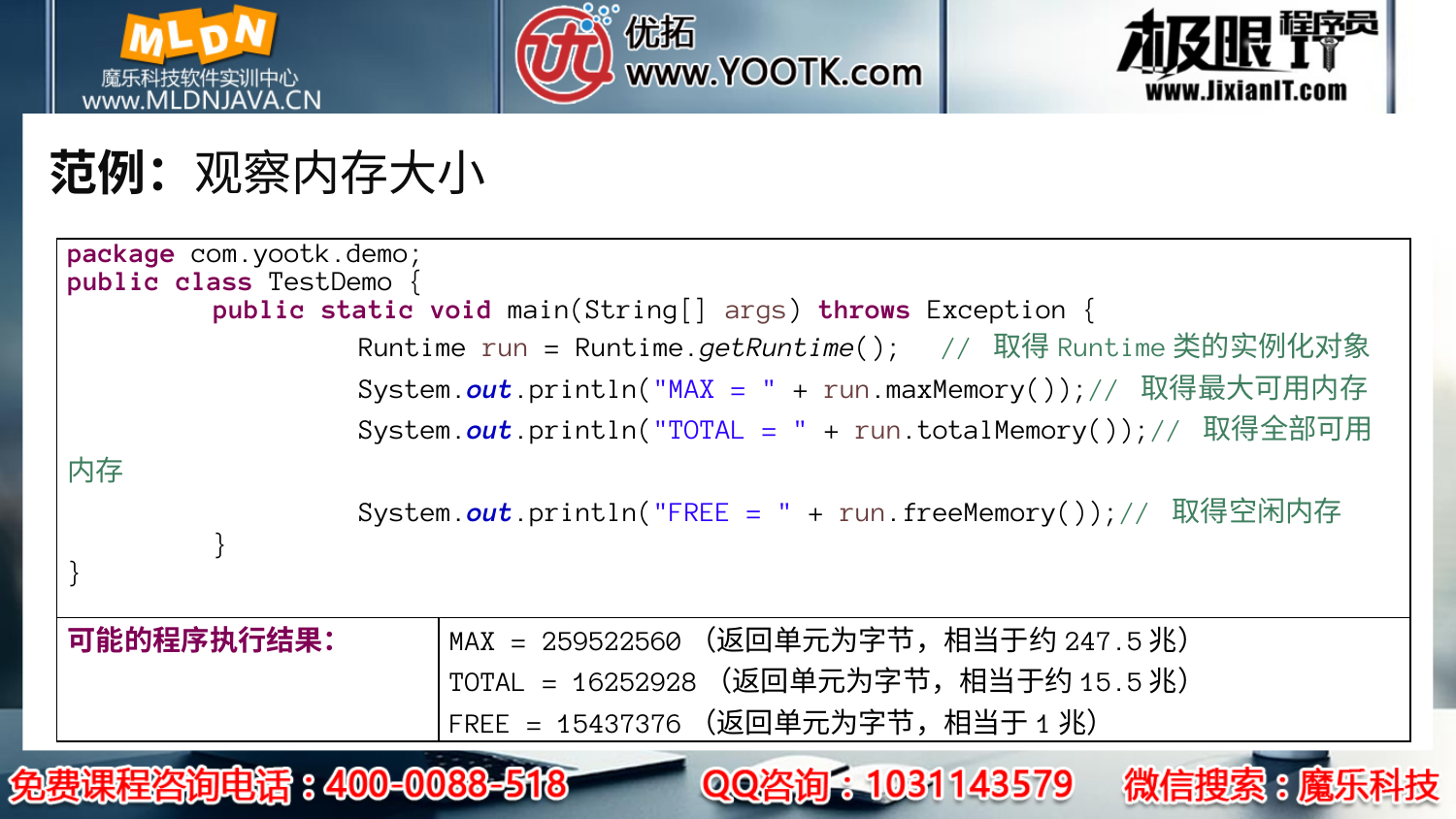

# 范例：观察内存大小
| package com.yootk.demo; public class TestDemo { public static void main(String[] args) throws Exception { Runtime run = Runtime.getRuntime(); // 取得Runtime类的实例化对象 System.out.println("MAX = " + run.maxMemory());// 取得最大可用内存 System.out.println("TOTAL = " + run.totalMemory());// 取得全部可用内存 System.out.println("FREE = " + run.freeMemory());// 取得空闲内存 } } |  |
| --- | --- |
| 可能的程序执行结果： | MAX = 259522560（返回单元为字节，相当于约247.5兆） TOTAL = 16252928（返回单元为字节，相当于约15.5兆） FREE = 15437376（返回单元为字节，相当于1兆） |